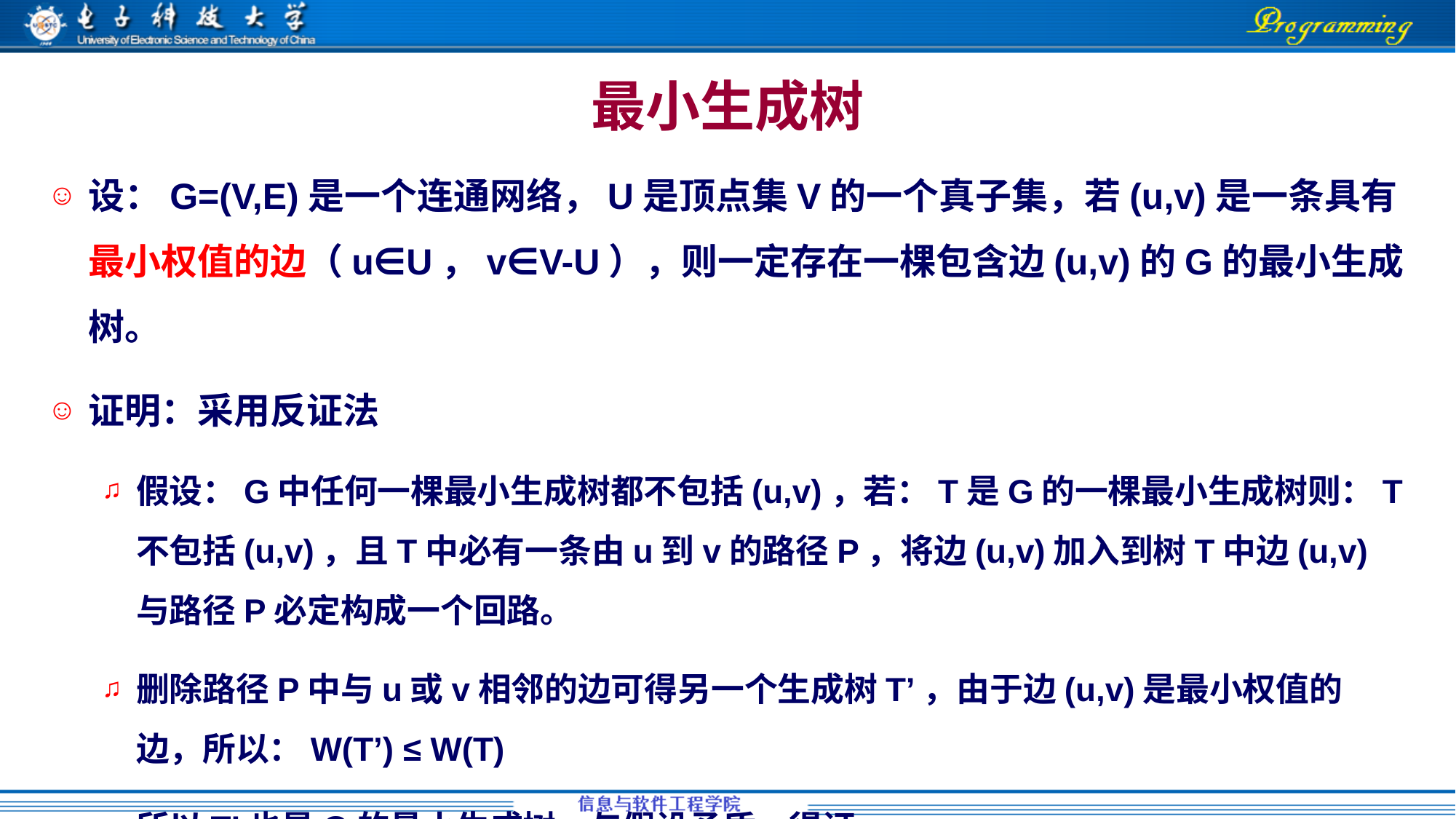

# 最小生成树
设：G=(V,E)是一个连通网络，U是顶点集V的一个真子集，若(u,v)是一条具有最小权值的边（u∈U，v∈V-U），则一定存在一棵包含边(u,v)的G的最小生成树。
证明：采用反证法
假设：G中任何一棵最小生成树都不包括(u,v)，若：T是G的一棵最小生成树则：T不包括(u,v)，且T中必有一条由u到v的路径P，将边(u,v)加入到树T中边(u,v)与路径P必定构成一个回路。
删除路径P中与u或v相邻的边可得另一个生成树T’，由于边(u,v)是最小权值的边，所以：W(T’) ≤ W(T)
所以T’也是G的最小生成树，与假设矛盾，得证